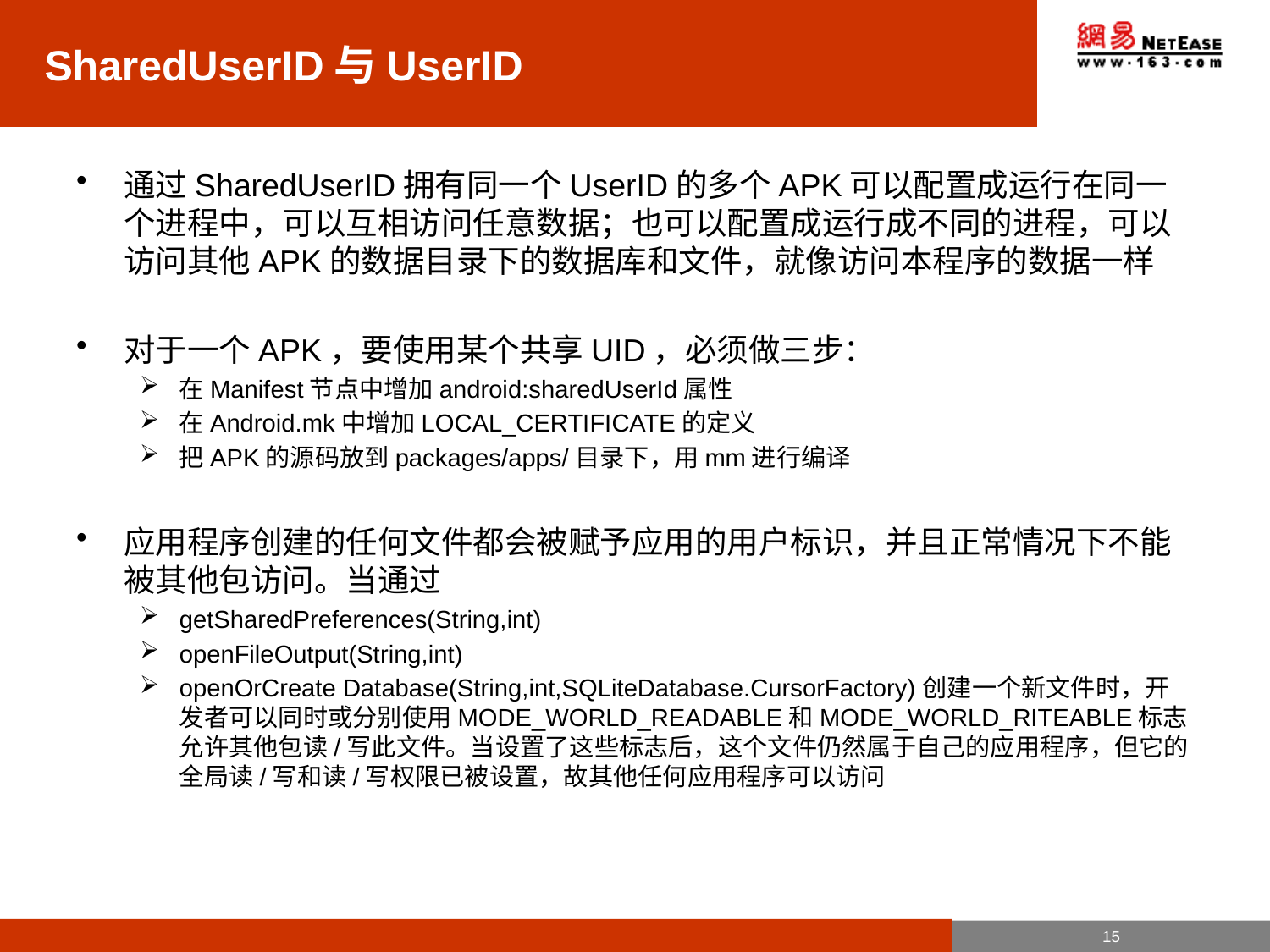

# SharedUserID与UserID
通过SharedUserID拥有同一个UserID的多个APK可以配置成运行在同一个进程中，可以互相访问任意数据；也可以配置成运行成不同的进程，可以访问其他APK的数据目录下的数据库和文件，就像访问本程序的数据一样

对于一个APK，要使用某个共享UID，必须做三步：
在Manifest节点中增加android:sharedUserId属性
在Android.mk中增加LOCAL_CERTIFICATE的定义
把APK的源码放到packages/apps/目录下，用mm进行编译

应用程序创建的任何文件都会被赋予应用的用户标识，并且正常情况下不能被其他包访问。当通过
getSharedPreferences(String,int)
openFileOutput(String,int)
openOrCreate Database(String,int,SQLiteDatabase.CursorFactory)创建一个新文件时，开发者可以同时或分别使用MODE_WORLD_READABLE和MODE_WORLD_RITEABLE标志允许其他包读/写此文件。当设置了这些标志后，这个文件仍然属于自己的应用程序，但它的全局读/写和读/写权限已被设置，故其他任何应用程序可以访问

15